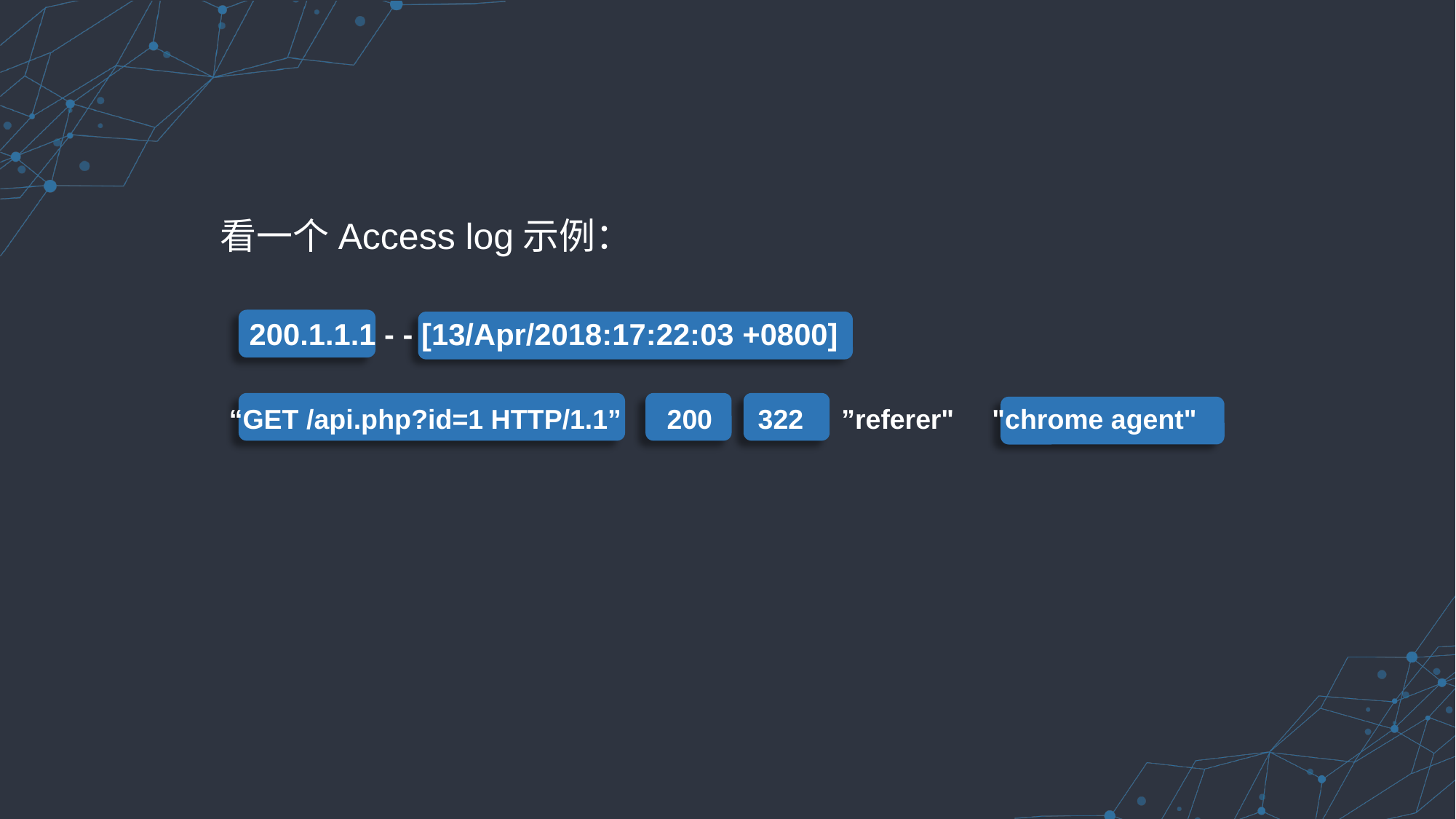

看一个Access log示例：

200.1.1.1 - - [13/Apr/2018:17:22:03 +0800]

“GET /api.php?id=1 HTTP/1.1”      200      322     ”referer"     "chrome agent"